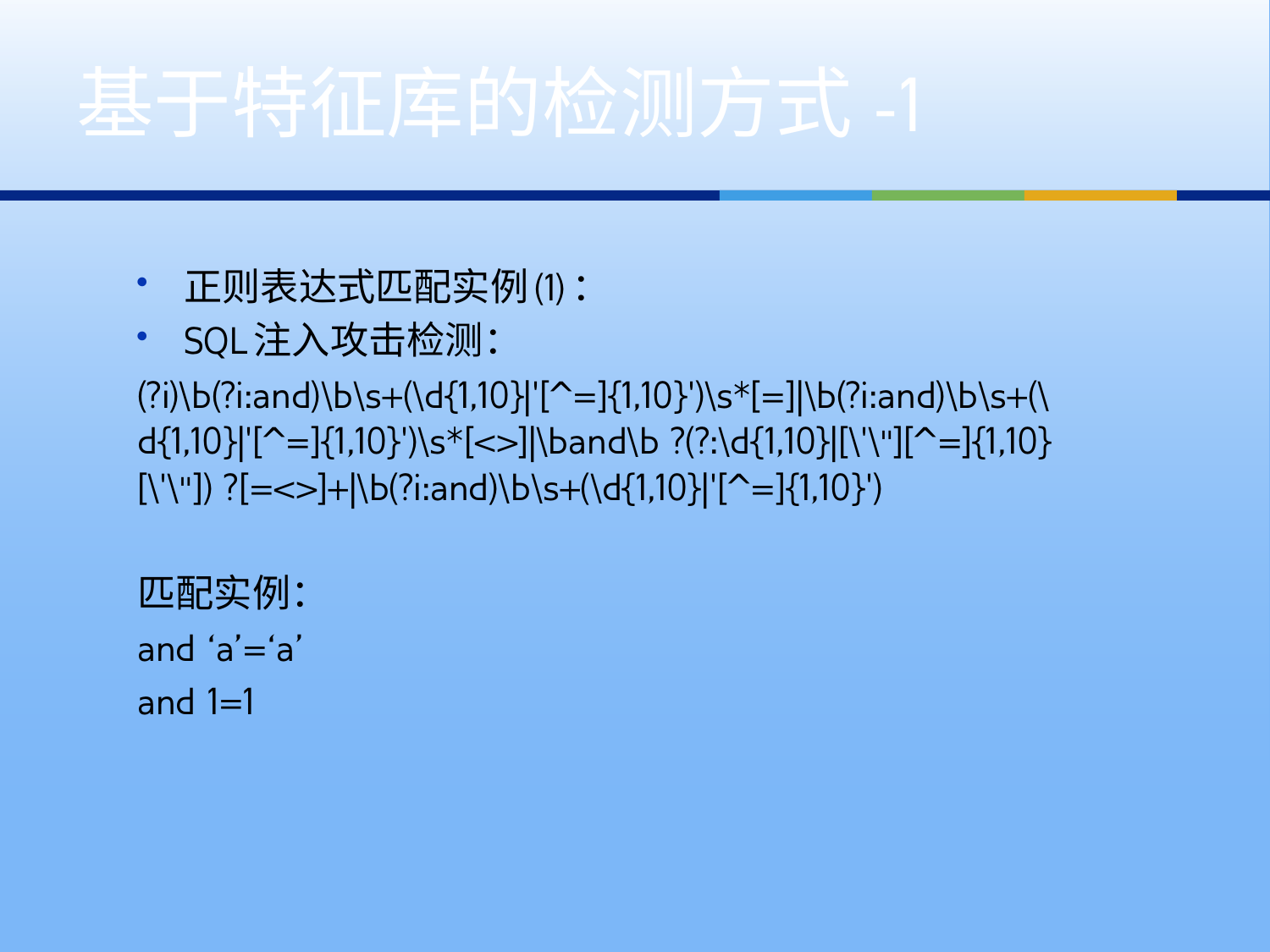

# 基于特征库的检测方式-1
正则表达式匹配实例(1)：
SQL注入攻击检测：
(?i)\b(?i:and)\b\s+(\d{1,10}|'[^=]{1,10}')\s*[=]|\b(?i:and)\b\s+(\d{1,10}|'[^=]{1,10}')\s*[<>]|\band\b ?(?:\d{1,10}|[\'\"][^=]{1,10}[\'\"]) ?[=<>]+|\b(?i:and)\b\s+(\d{1,10}|'[^=]{1,10}')

匹配实例：
and ‘a’=‘a’
and 1=1